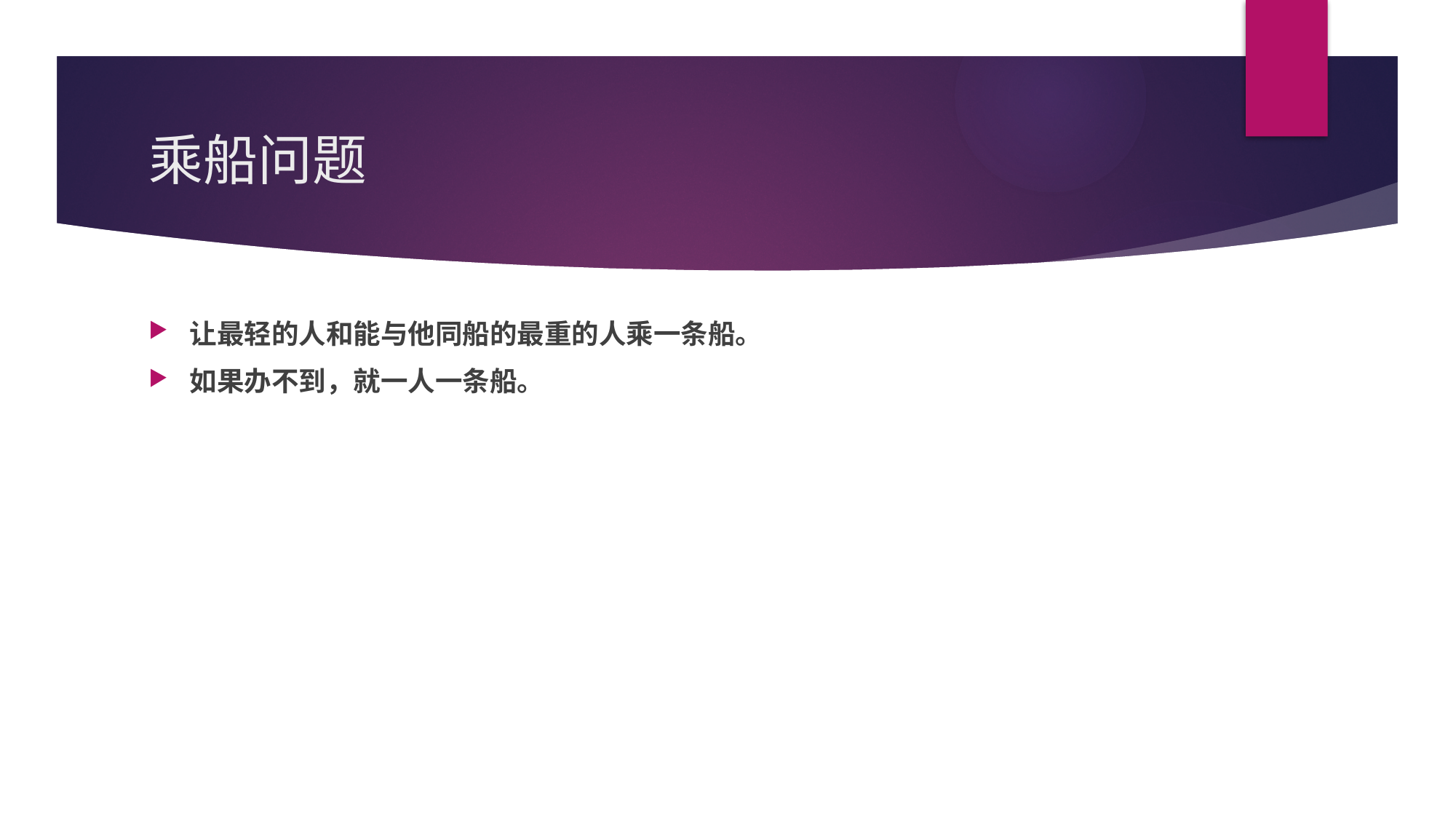

# 乘船问题
让最轻的人和能与他同船的最重的人乘一条船。
如果办不到，就一人一条船。